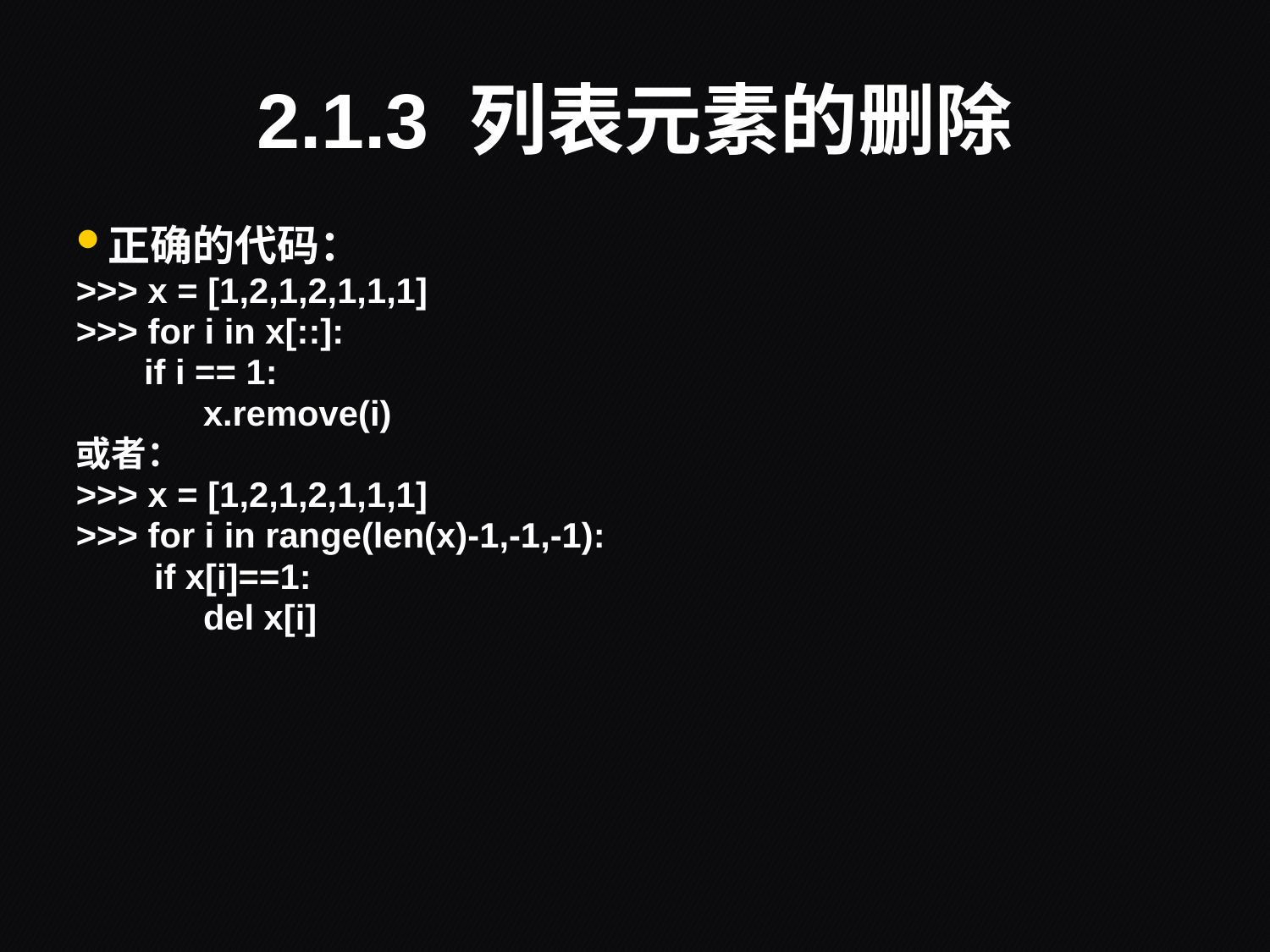

# 2.1.3 列表元素的删除
正确的代码：
>>> x = [1,2,1,2,1,1,1]
>>> for i in x[::]:
       if i == 1:
		x.remove(i)
或者：
>>> x = [1,2,1,2,1,1,1]
>>> for i in range(len(x)-1,-1,-1):
	        if x[i]==1:
		del x[i]